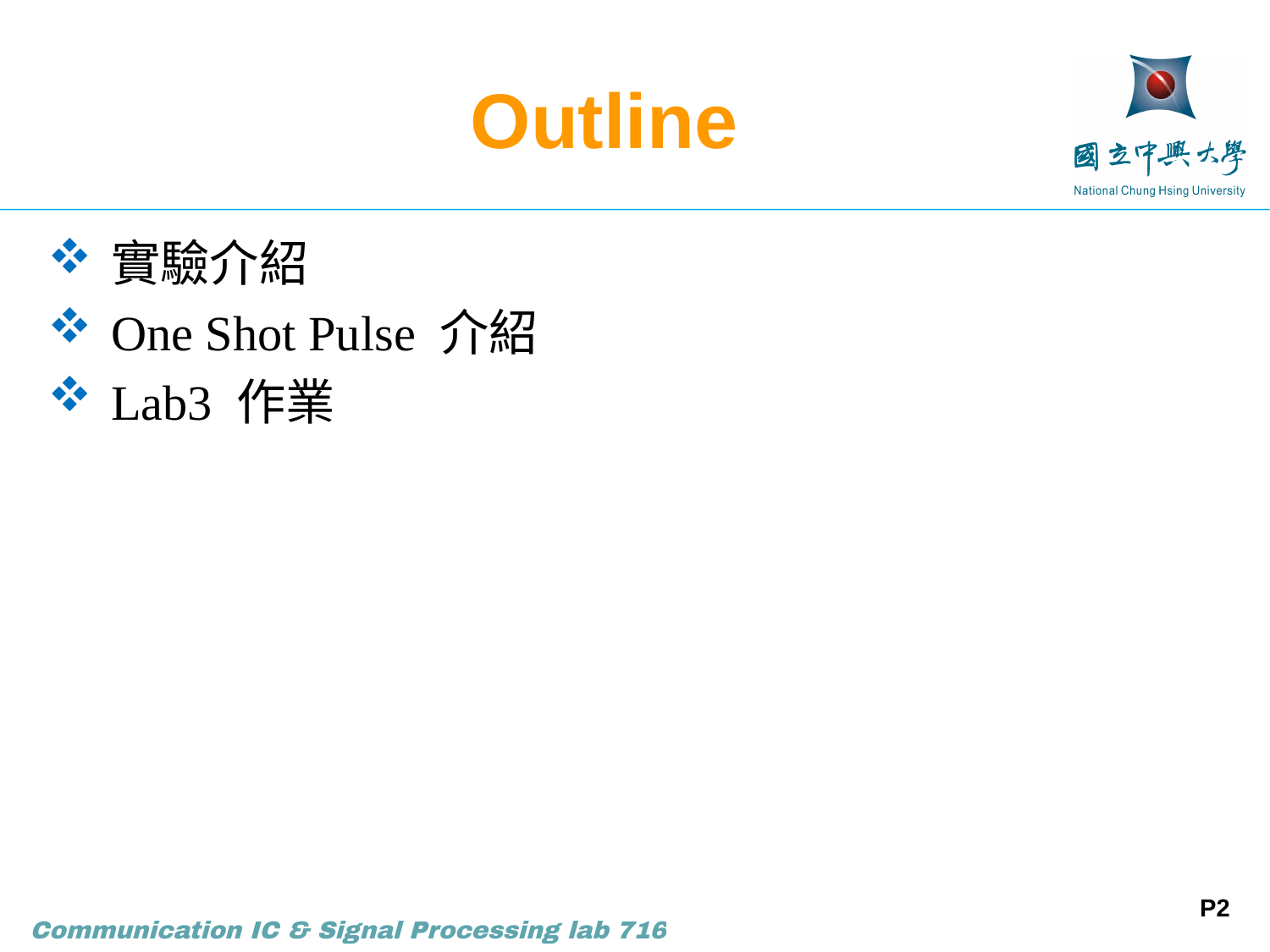

# Outline
實驗介紹
One Shot Pulse 介紹
Lab3 作業